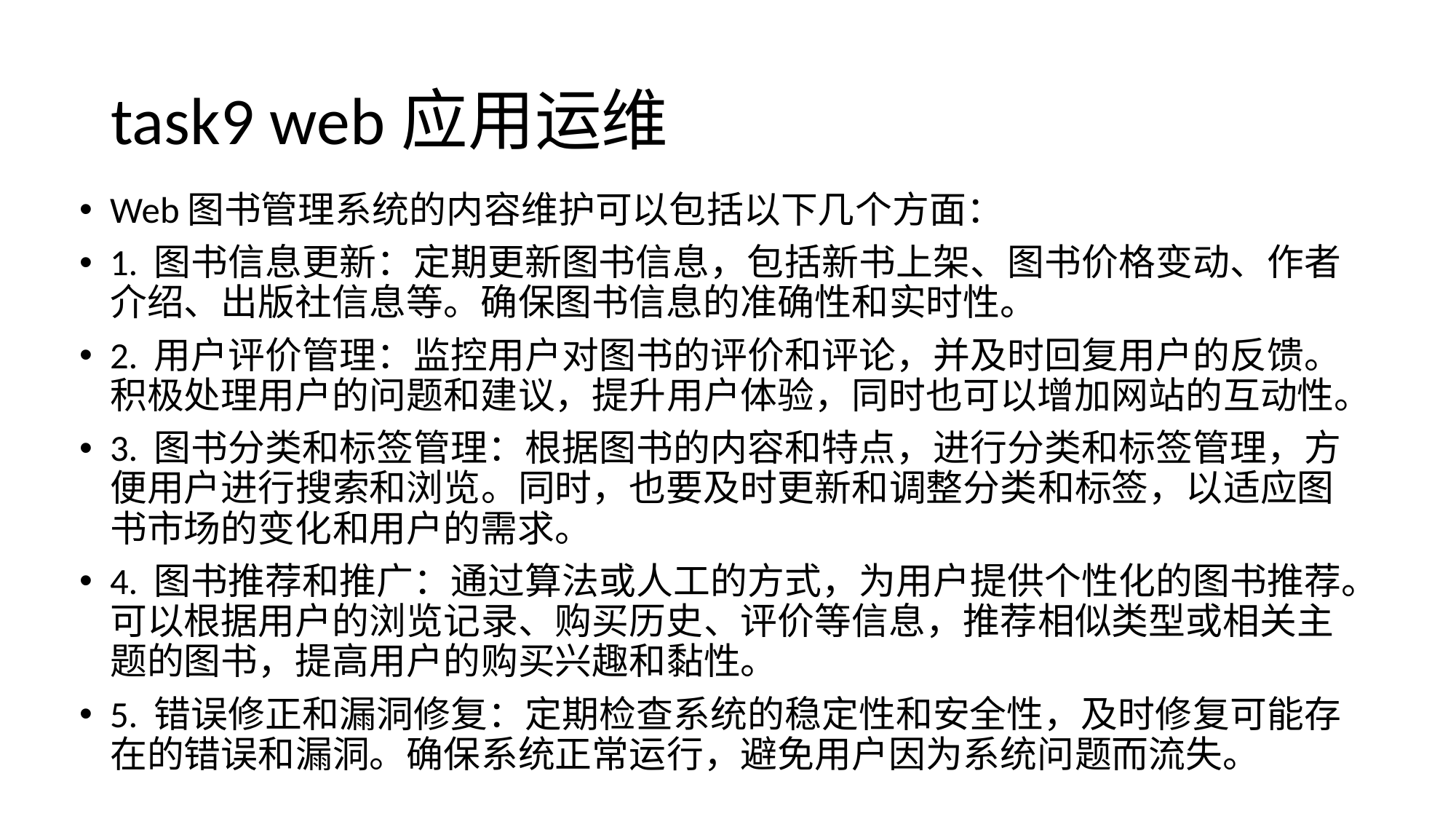

# task9 web应用运维
Web图书管理系统的内容维护可以包括以下几个方面：
1. 图书信息更新：定期更新图书信息，包括新书上架、图书价格变动、作者介绍、出版社信息等。确保图书信息的准确性和实时性。
2. 用户评价管理：监控用户对图书的评价和评论，并及时回复用户的反馈。积极处理用户的问题和建议，提升用户体验，同时也可以增加网站的互动性。
3. 图书分类和标签管理：根据图书的内容和特点，进行分类和标签管理，方便用户进行搜索和浏览。同时，也要及时更新和调整分类和标签，以适应图书市场的变化和用户的需求。
4. 图书推荐和推广：通过算法或人工的方式，为用户提供个性化的图书推荐。可以根据用户的浏览记录、购买历史、评价等信息，推荐相似类型或相关主题的图书，提高用户的购买兴趣和黏性。
5. 错误修正和漏洞修复：定期检查系统的稳定性和安全性，及时修复可能存在的错误和漏洞。确保系统正常运行，避免用户因为系统问题而流失。